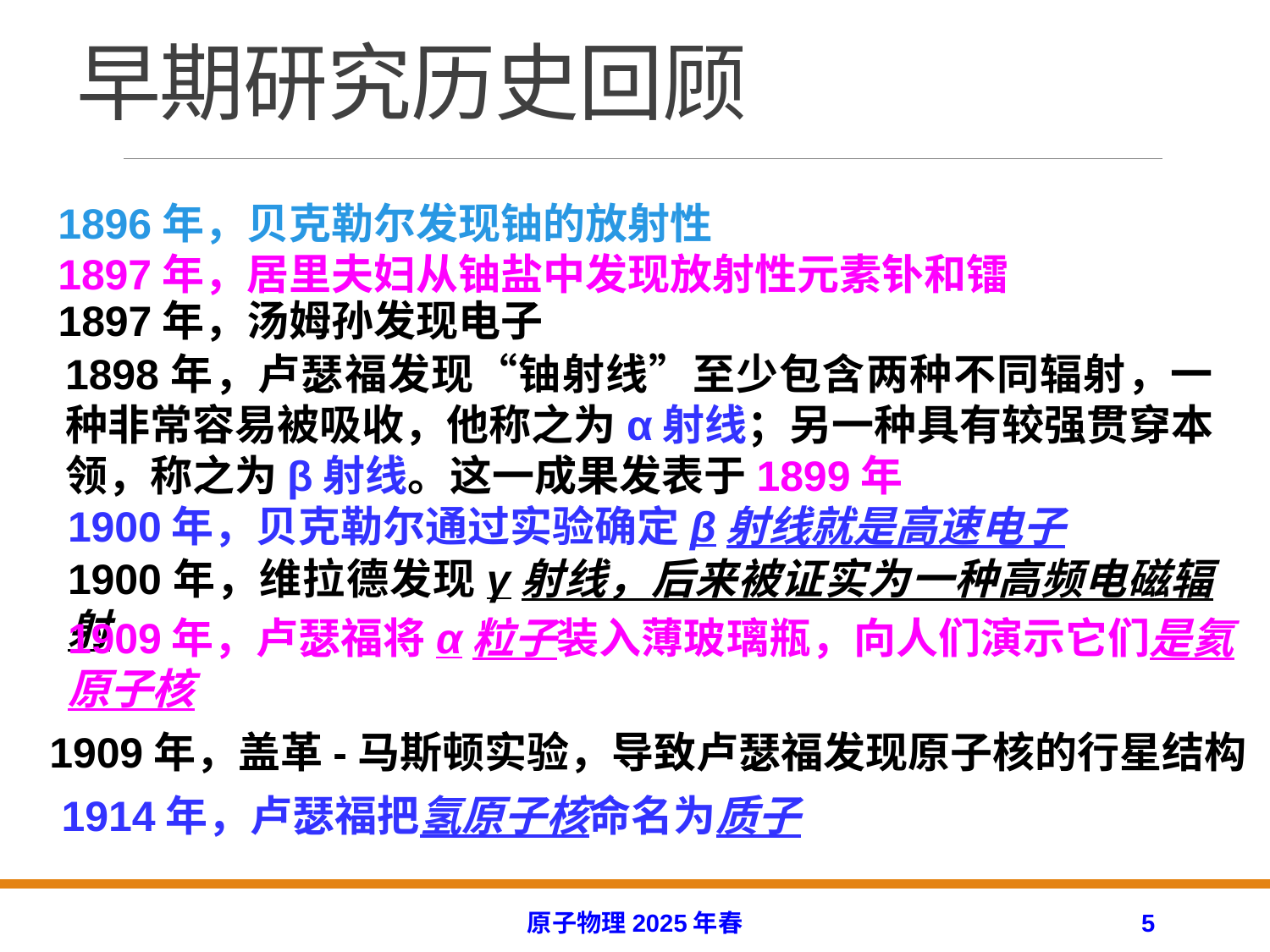

# 早期研究历史回顾
1896年，贝克勒尔发现铀的放射性
1897年，居里夫妇从铀盐中发现放射性元素钋和镭
1897年，汤姆孙发现电子
1898年，卢瑟福发现“铀射线”至少包含两种不同辐射，一种非常容易被吸收，他称之为α射线；另一种具有较强贯穿本领，称之为β射线。这一成果发表于1899年
1900年，贝克勒尔通过实验确定β射线就是高速电子
1900年，维拉德发现γ射线，后来被证实为一种高频电磁辐射
1909年，卢瑟福将α粒子装入薄玻璃瓶，向人们演示它们是氦原子核
1909年，盖革-马斯顿实验，导致卢瑟福发现原子核的行星结构
1914年，卢瑟福把氢原子核命名为质子
原子物理2025年春
5